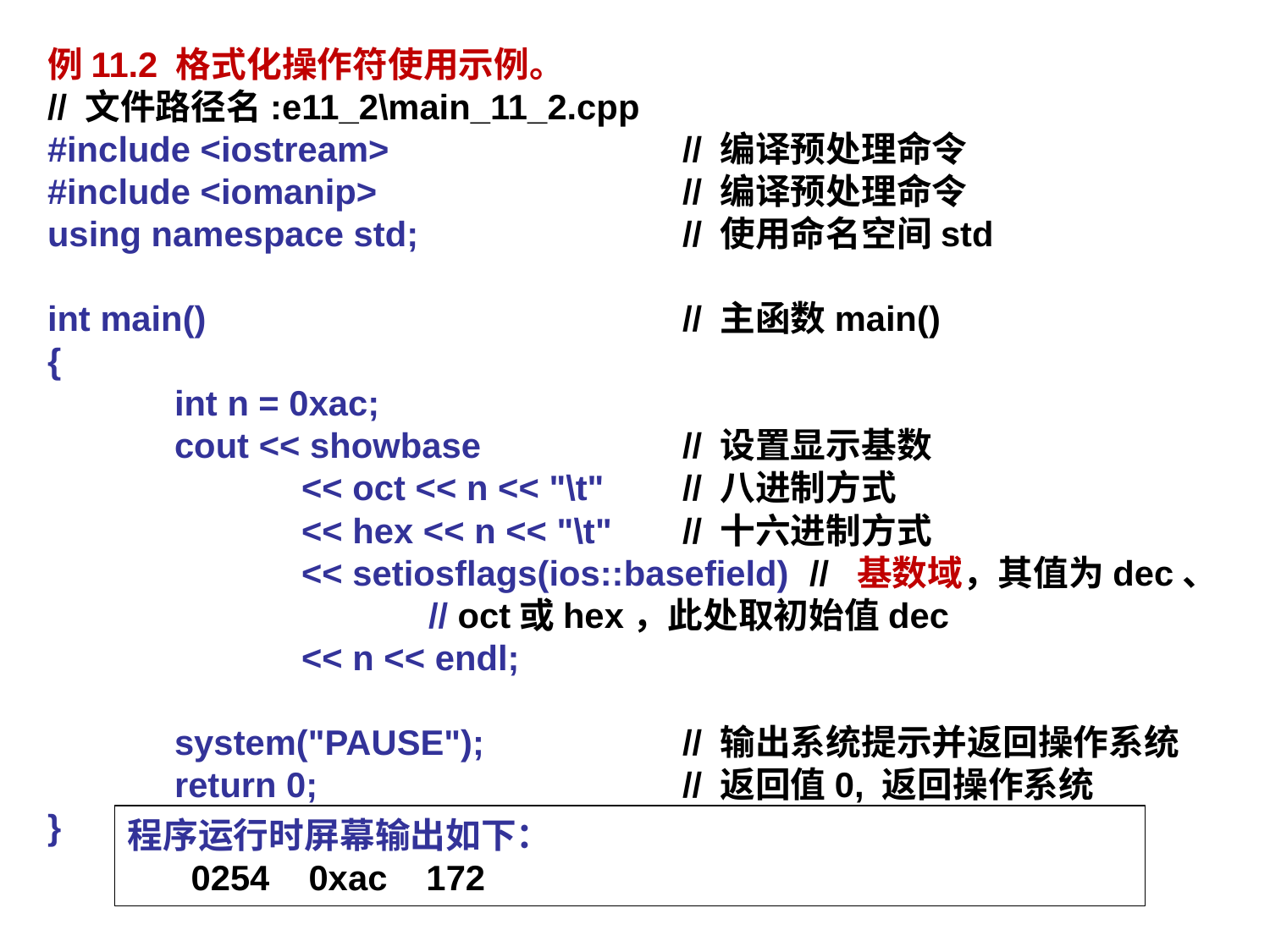

例11.2 格式化操作符使用示例。
// 文件路径名:e11_2\main_11_2.cpp
#include <iostream>			// 编译预处理命令
#include <iomanip>			// 编译预处理命令
using namespace std;			// 使用命名空间std

int main()				// 主函数main()
{
	int n = 0xac;
	cout << showbase 		// 设置显示基数
		<< oct << n << "\t"	// 八进制方式
		<< hex << n << "\t"	// 十六进制方式
		<< setiosflags(ios::basefield)	//  基数域，其值为dec、
			// oct或hex，此处取初始值dec
		<< n << endl;

	system("PAUSE"); 		// 输出系统提示并返回操作系统
	return 0;                    		// 返回值0, 返回操作系统
}

程序运行时屏幕输出如下：
0254    0xac    172